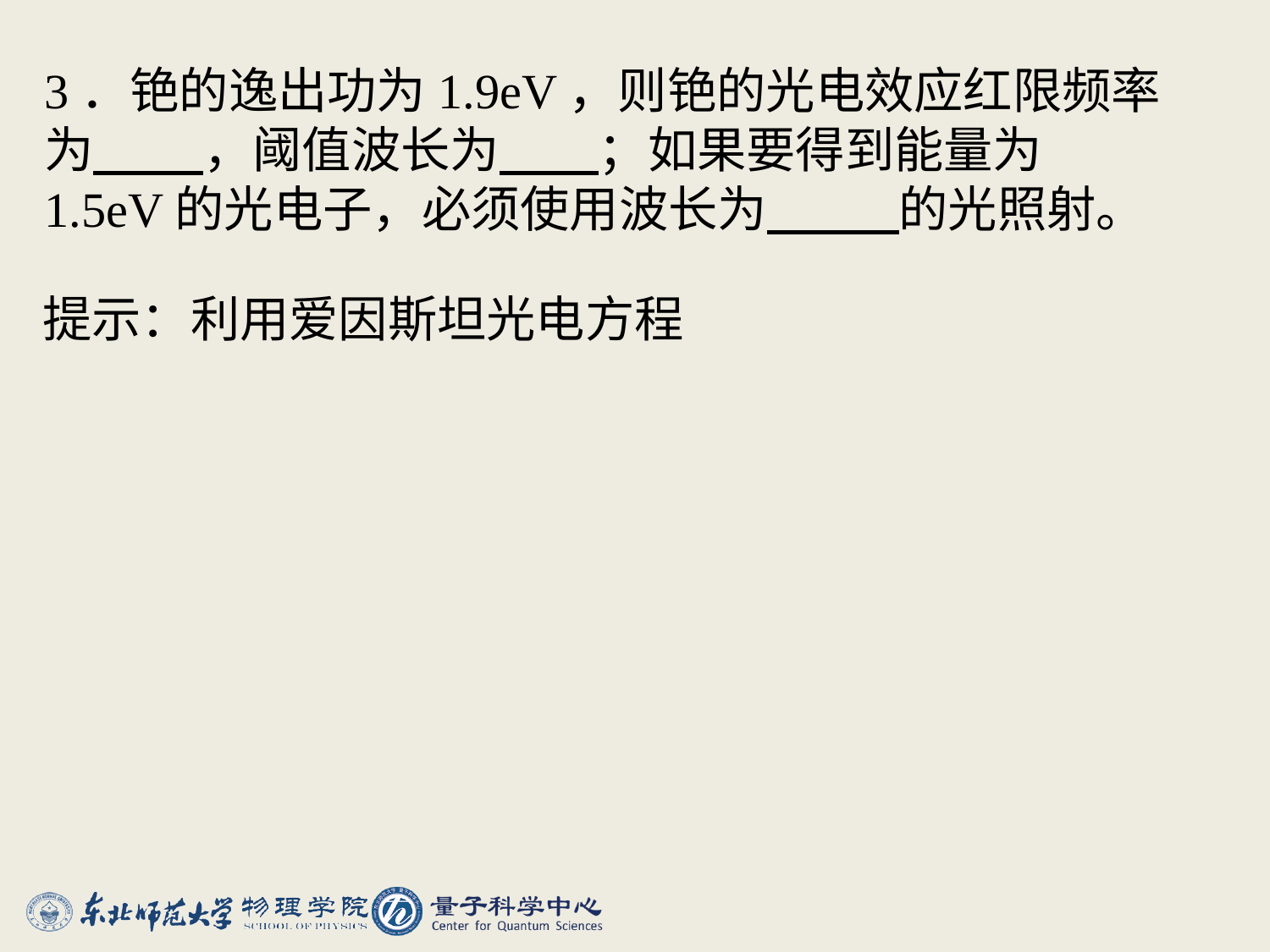

#
3．铯的逸出功为1.9eV，则铯的光电效应红限频率为          ，阈值波长为         ；如果要得到能量为1.5eV的光电子，必须使用波长为            的光照射。

提示：利用爱因斯坦光电方程